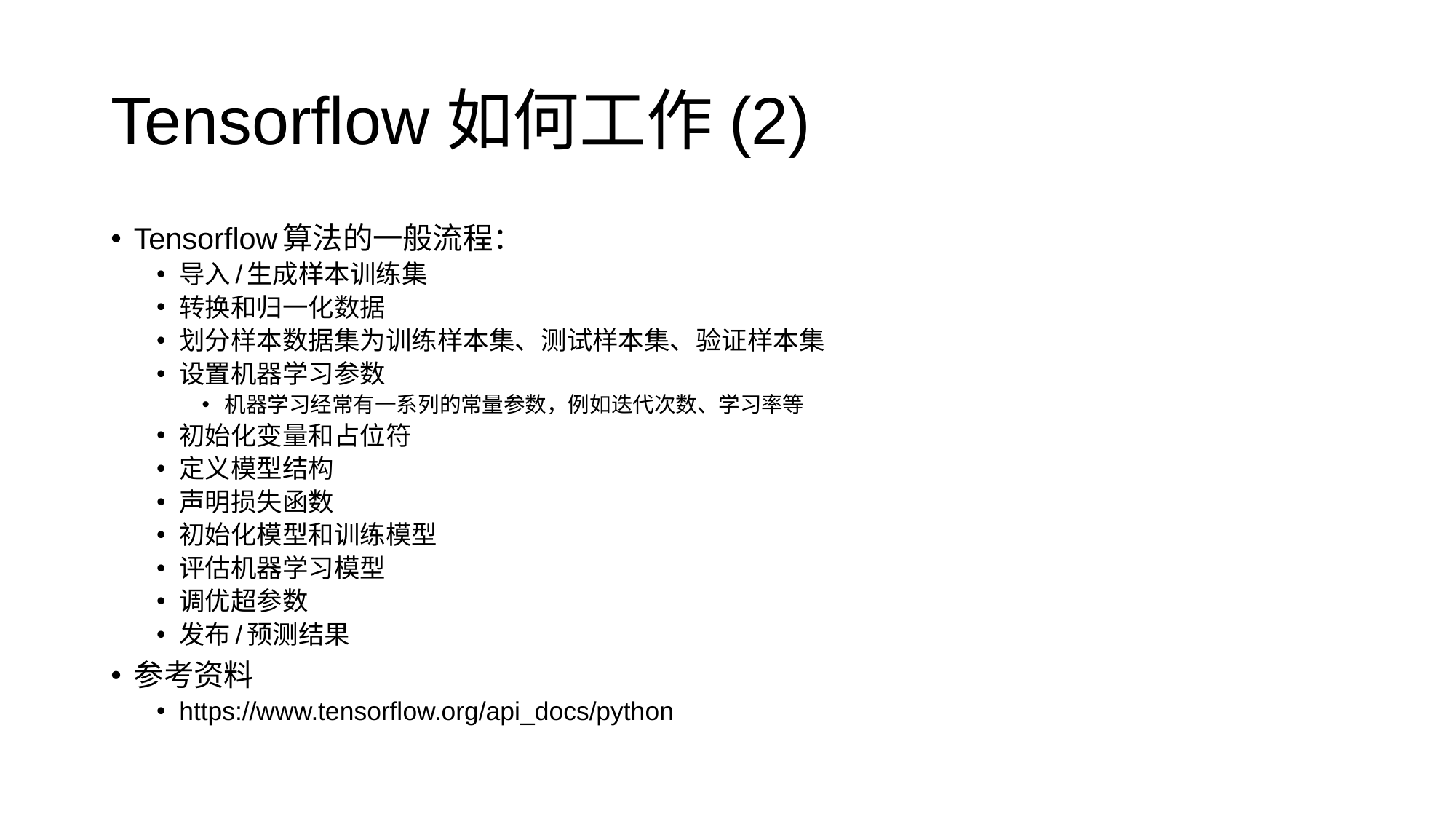

# Tensorflow如何工作(2)
Tensorflow算法的一般流程：
导入/生成样本训练集
转换和归一化数据
划分样本数据集为训练样本集、测试样本集、验证样本集
设置机器学习参数
机器学习经常有一系列的常量参数，例如迭代次数、学习率等
初始化变量和占位符
定义模型结构
声明损失函数
初始化模型和训练模型
评估机器学习模型
调优超参数
发布/预测结果
参考资料
https://www.tensorflow.org/api_docs/python